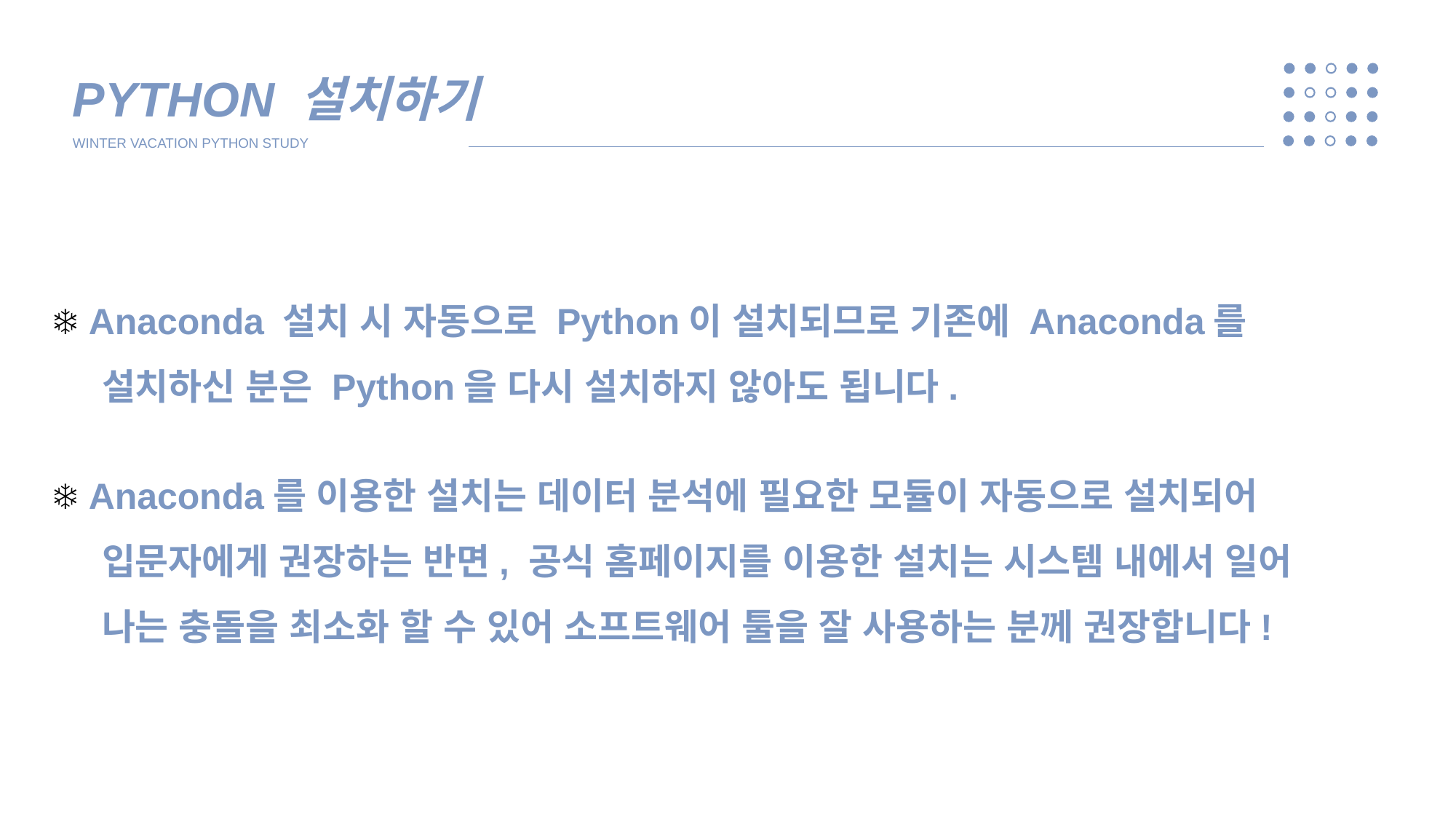

PYTHON 설치하기
WINTER VACATION PYTHON STUDY

❄ Anaconda 설치 시 자동으로 Python이 설치되므로 기존에 Anaconda를
    설치하신 분은 Python을 다시 설치하지 않아도 됩니다.

❄ Anaconda를 이용한 설치는 데이터 분석에 필요한 모듈이 자동으로 설치되어
    입문자에게 권장하는 반면, 공식 홈페이지를 이용한 설치는 시스템 내에서 일어
    나는 충돌을 최소화 할 수 있어 소프트웨어 툴을 잘 사용하는 분께 권장합니다!